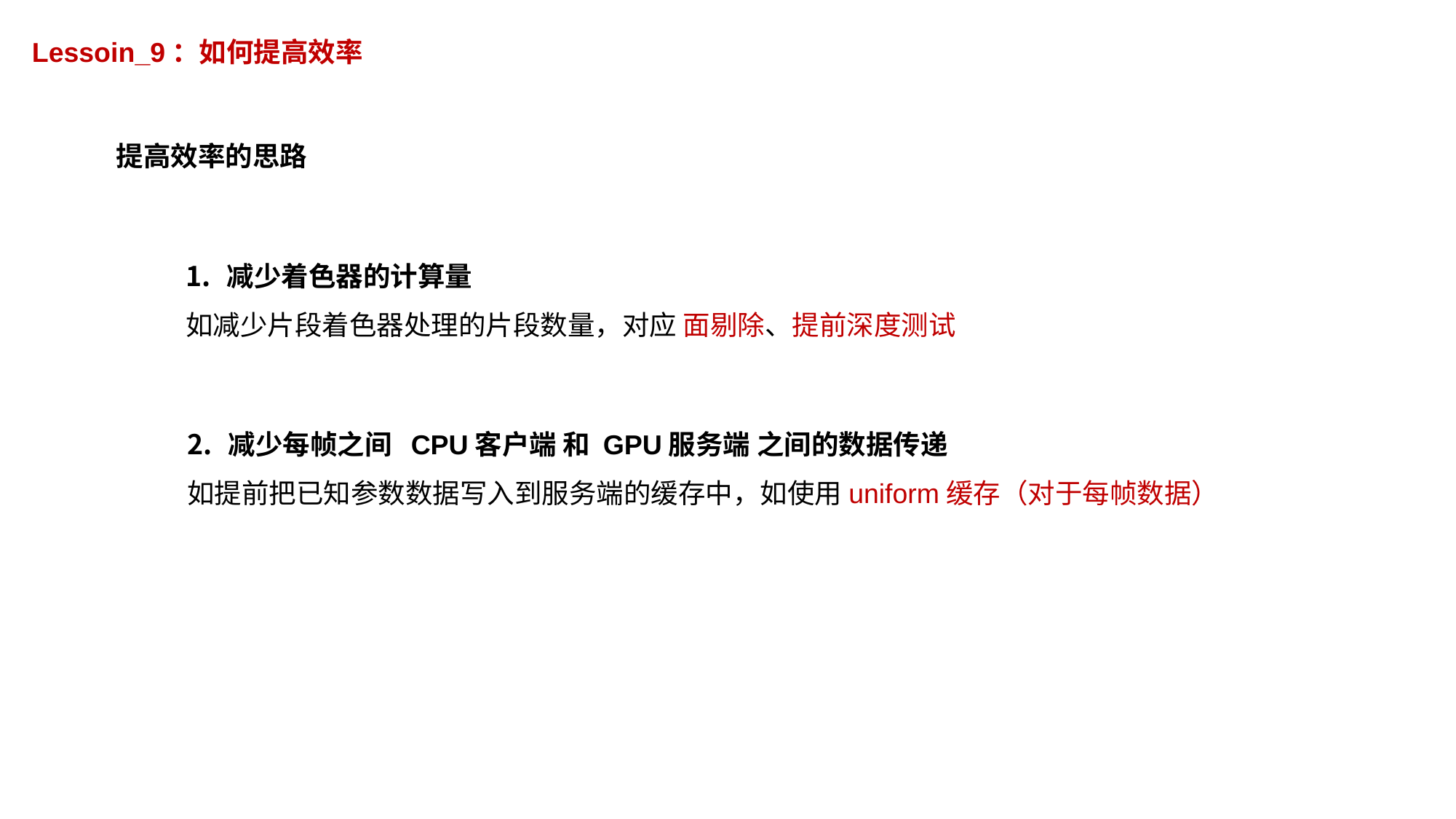

Lessoin_9：如何提高效率
提高效率的思路
减少着色器的计算量
如减少片段着色器处理的片段数量，对应 面剔除、提前深度测试
减少每帧之间  CPU客户端 和 GPU服务端 之间的数据传递
如提前把已知参数数据写入到服务端的缓存中，如使用uniform缓存（对于每帧数据）